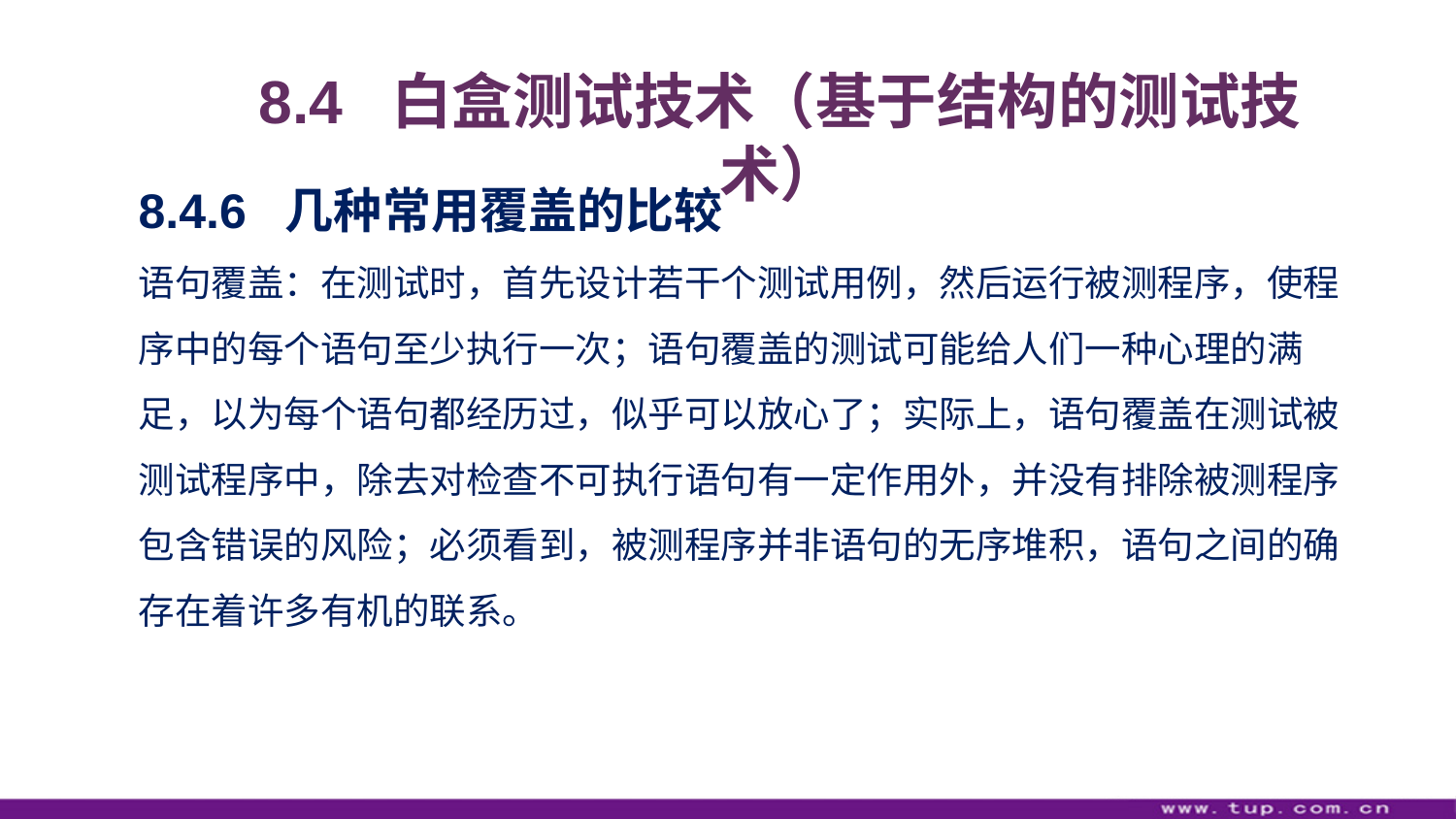

8.4  白盒测试技术（基于结构的测试技术）

8.4.6  几种常用覆盖的比较
语句覆盖：在测试时，首先设计若干个测试用例，然后运行被测程序，使程序中的每个语句至少执行一次；语句覆盖的测试可能给人们一种心理的满足，以为每个语句都经历过，似乎可以放心了；实际上，语句覆盖在测试被测试程序中，除去对检查不可执行语句有一定作用外，并没有排除被测程序包含错误的风险；必须看到，被测程序并非语句的无序堆积，语句之间的确存在着许多有机的联系。